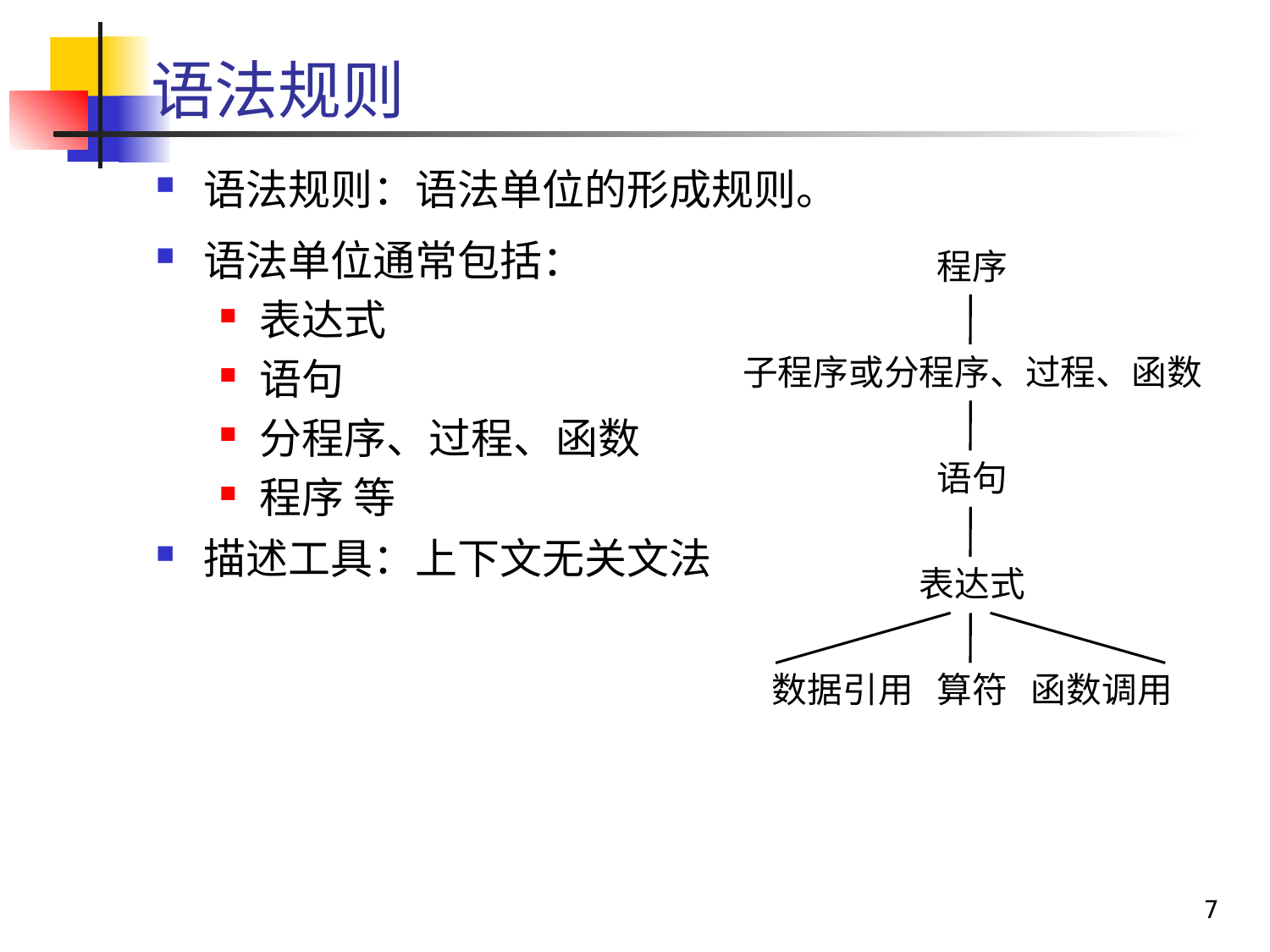

# 语法规则
语法规则：语法单位的形成规则。
语法单位通常包括：
表达式
语句
分程序、过程、函数
程序 等
描述工具：上下文无关文法

程序

子程序或分程序、过程、函数

语句

表达式

数据引用   算符   函数调用
7